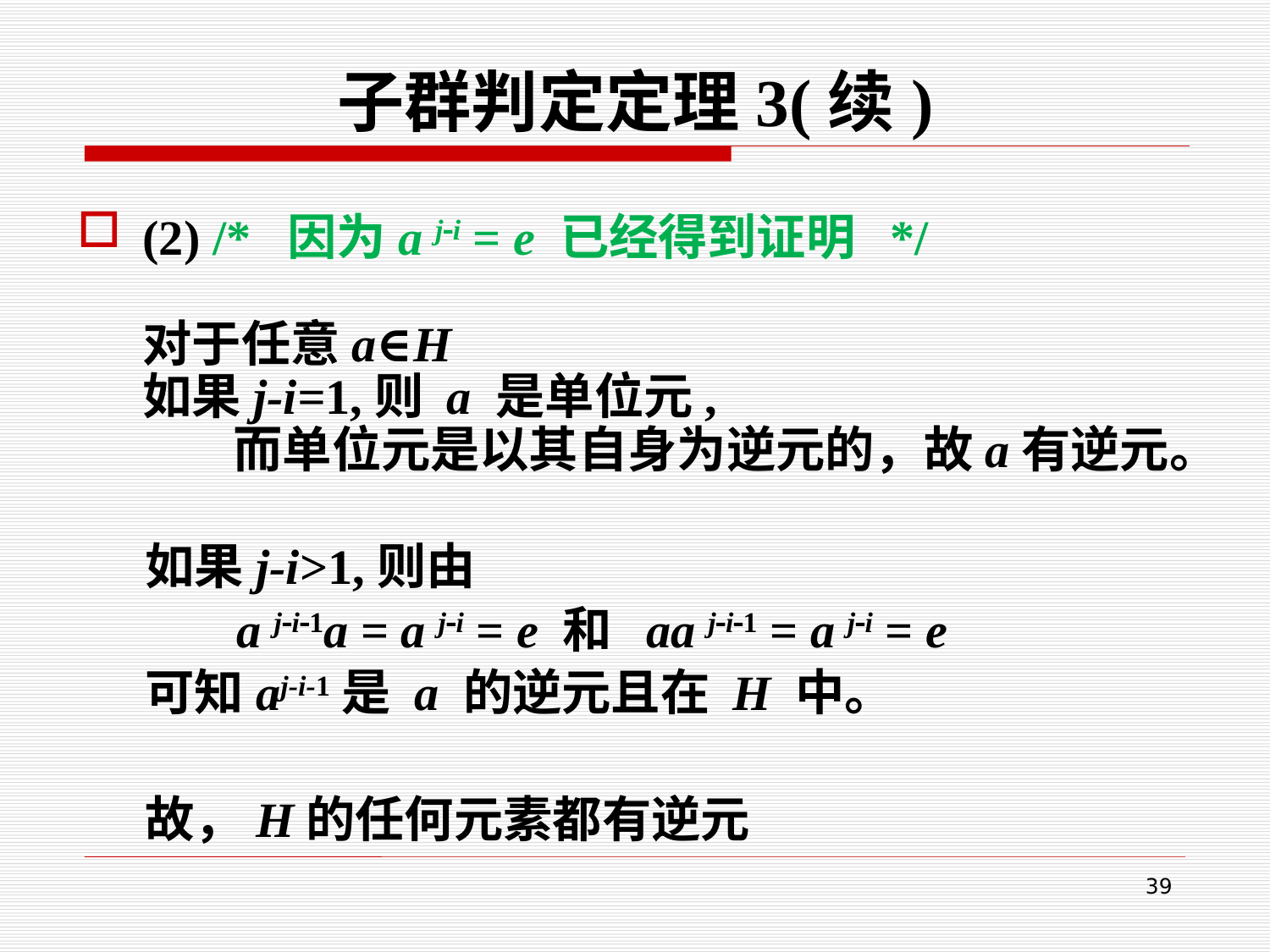

# 子群判定定理3(续)
(2) /*  因为a j−i = e 已经得到证明  */

对于任意a∈H
如果j-i=1,则 a 是单位元,
       而单位元是以其自身为逆元的，故a有逆元。

     如果j-i>1,则由
             a j−i−1a = a j−i = e 和  aa j−i−1 = a j−i = e
     可知aj-i-1是 a 的逆元且在 H 中。

     故，H的任何元素都有逆元

39